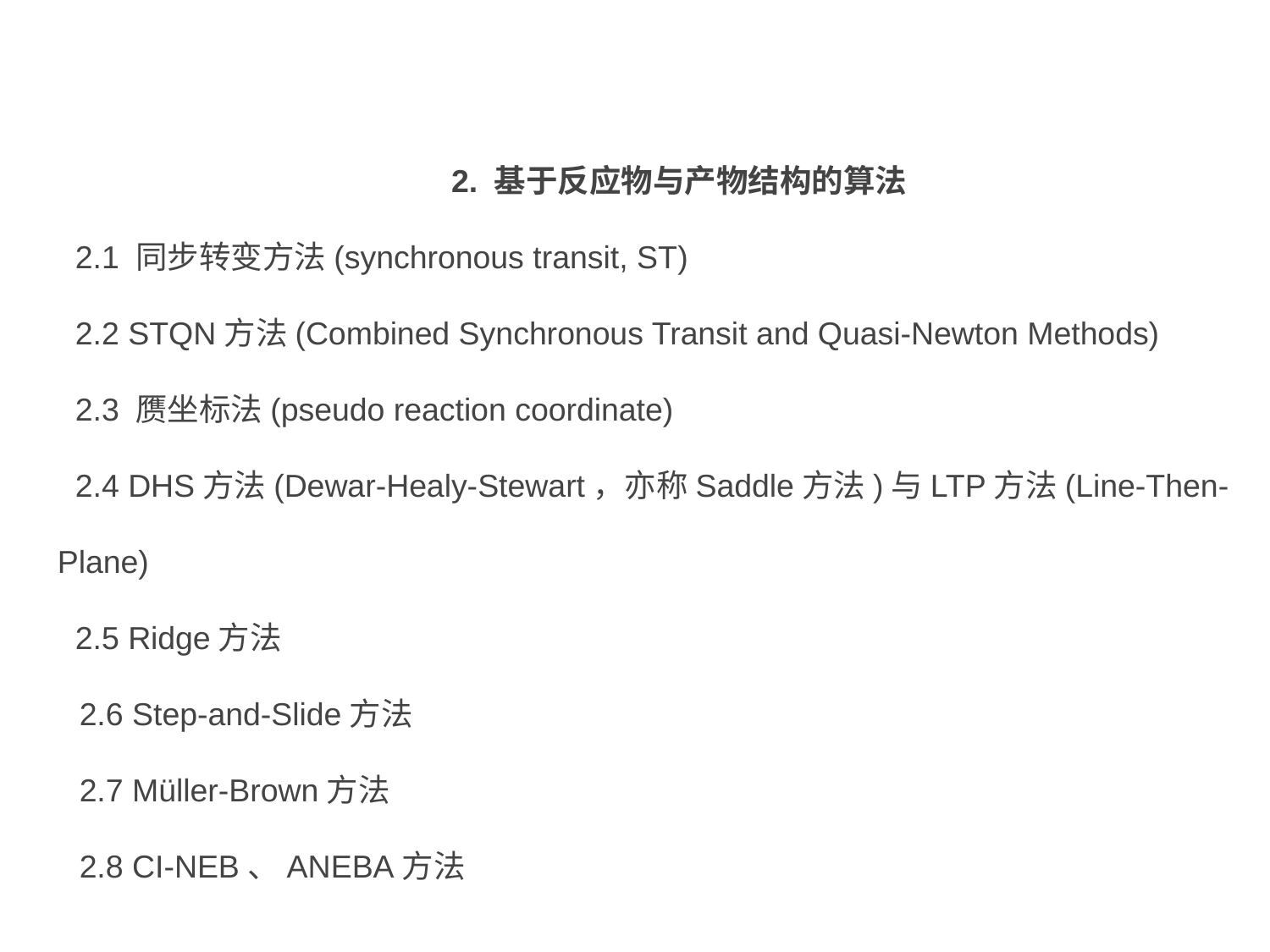

2. 基于反应物与产物结构的算法
  2.1 同步转变方法(synchronous transit, ST)
  2.2 STQN方法(Combined Synchronous Transit and Quasi-Newton Methods)
  2.3 赝坐标法(pseudo reaction coordinate)
  2.4 DHS方法(Dewar-Healy-Stewart，亦称Saddle方法)与LTP方法(Line-Then-Plane)
  2.5 Ridge方法
  2.6 Step-and-Slide方法
  2.7 Müller-Brown方法
  2.8 CI-NEB、ANEBA方法